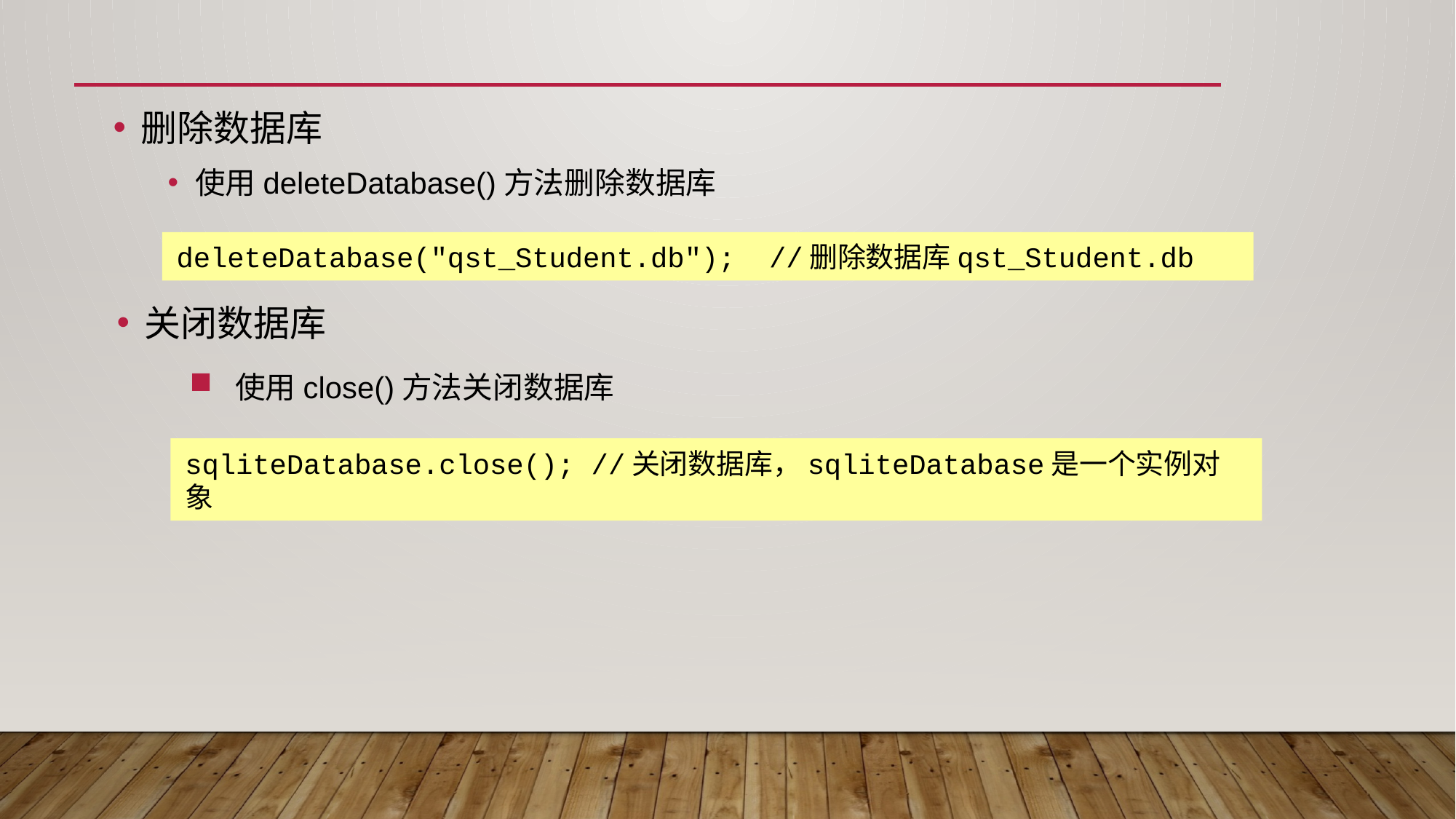

#
删除数据库
使用deleteDatabase()方法删除数据库

deleteDatabase("qst_Student.db");  //删除数据库qst_Student.db
关闭数据库
使用close()方法关闭数据库
sqliteDatabase.close(); //关闭数据库，sqliteDatabase是一个实例对象